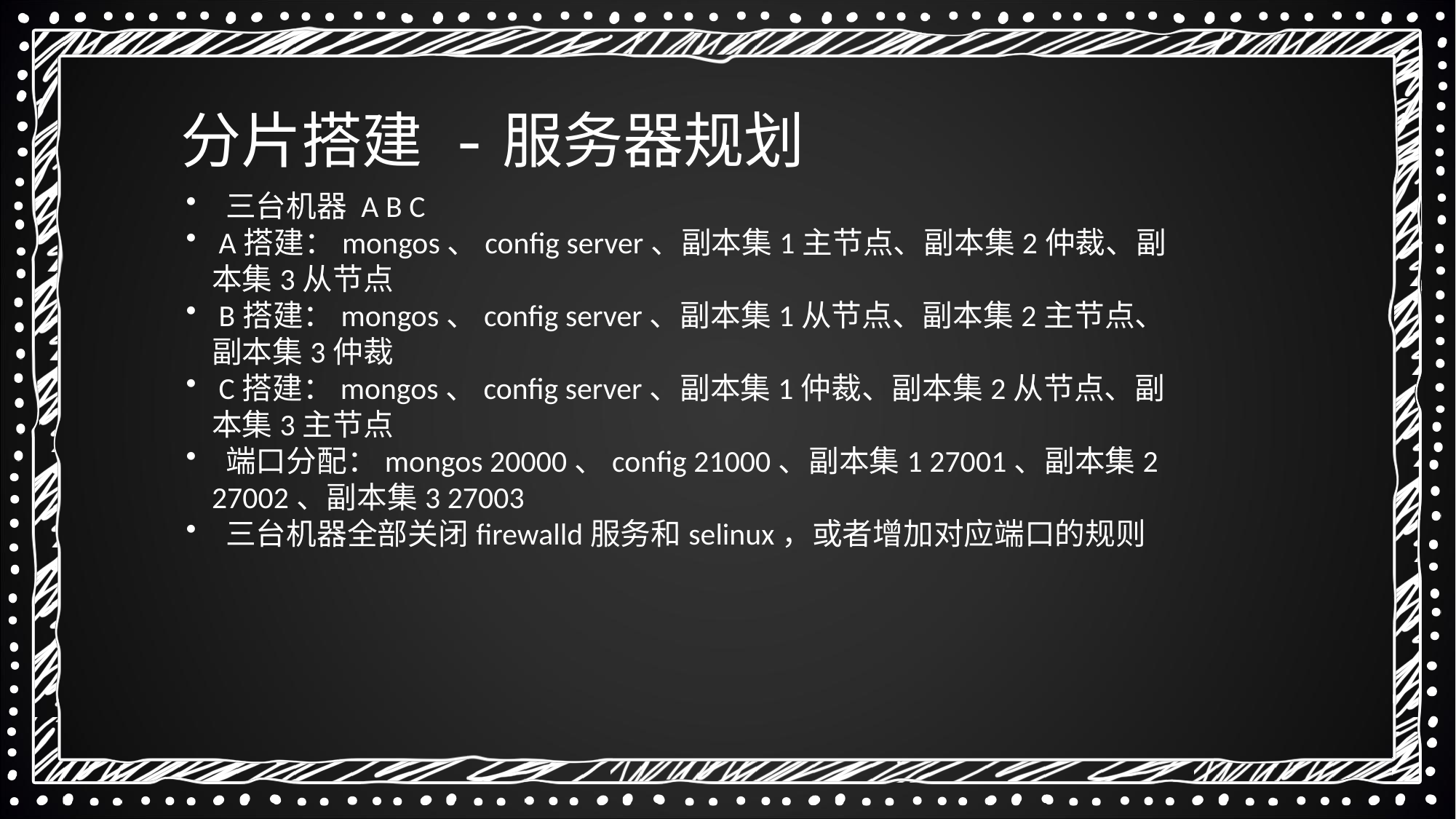

分片搭建 -服务器规划
 三台机器 A B C
 A搭建：mongos、config server、副本集1主节点、副本集2仲裁、副本集3从节点
 B搭建：mongos、config server、副本集1从节点、副本集2主节点、副本集3仲裁
 C搭建：mongos、config server、副本集1仲裁、副本集2从节点、副本集3主节点
 端口分配：mongos 20000、config 21000、副本集1 27001、副本集2 27002、副本集3 27003
 三台机器全部关闭firewalld服务和selinux，或者增加对应端口的规则